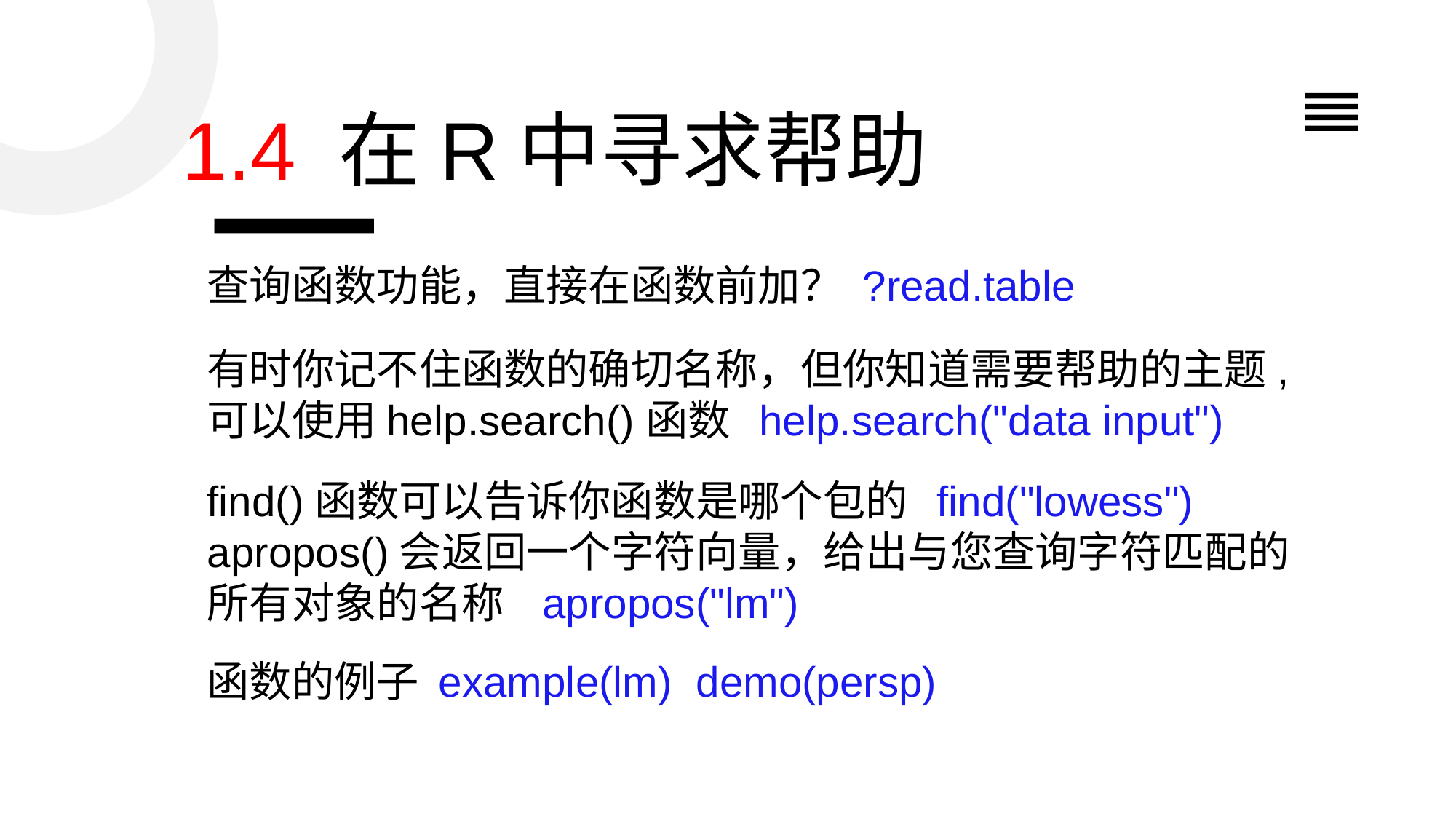

1.4 在R中寻求帮助

一
查询函数功能，直接在函数前加？ ?read.table
有时你记不住函数的确切名称，但你知道需要帮助的主题,可以使用help.search()函数  help.search("data input")
find()函数可以告诉你函数是哪个包的  find("lowess")
apropos()会返回一个字符向量，给出与您查询字符匹配的所有对象的名称   apropos("lm")
函数的例子 example(lm)  demo(persp)